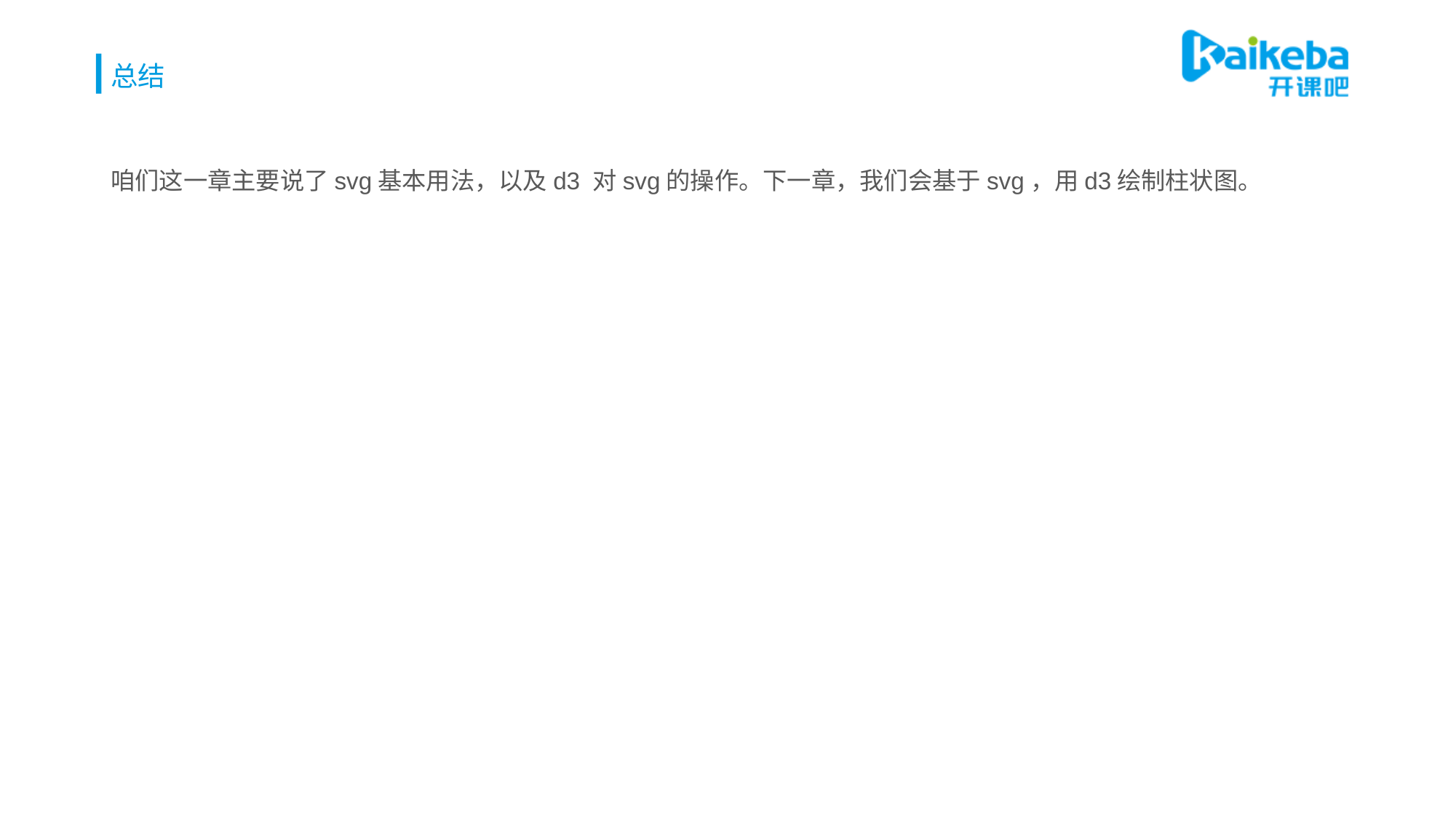

# 总结
咱们这一章主要说了svg基本用法，以及d3 对svg的操作。下一章，我们会基于svg，用d3绘制柱状图。